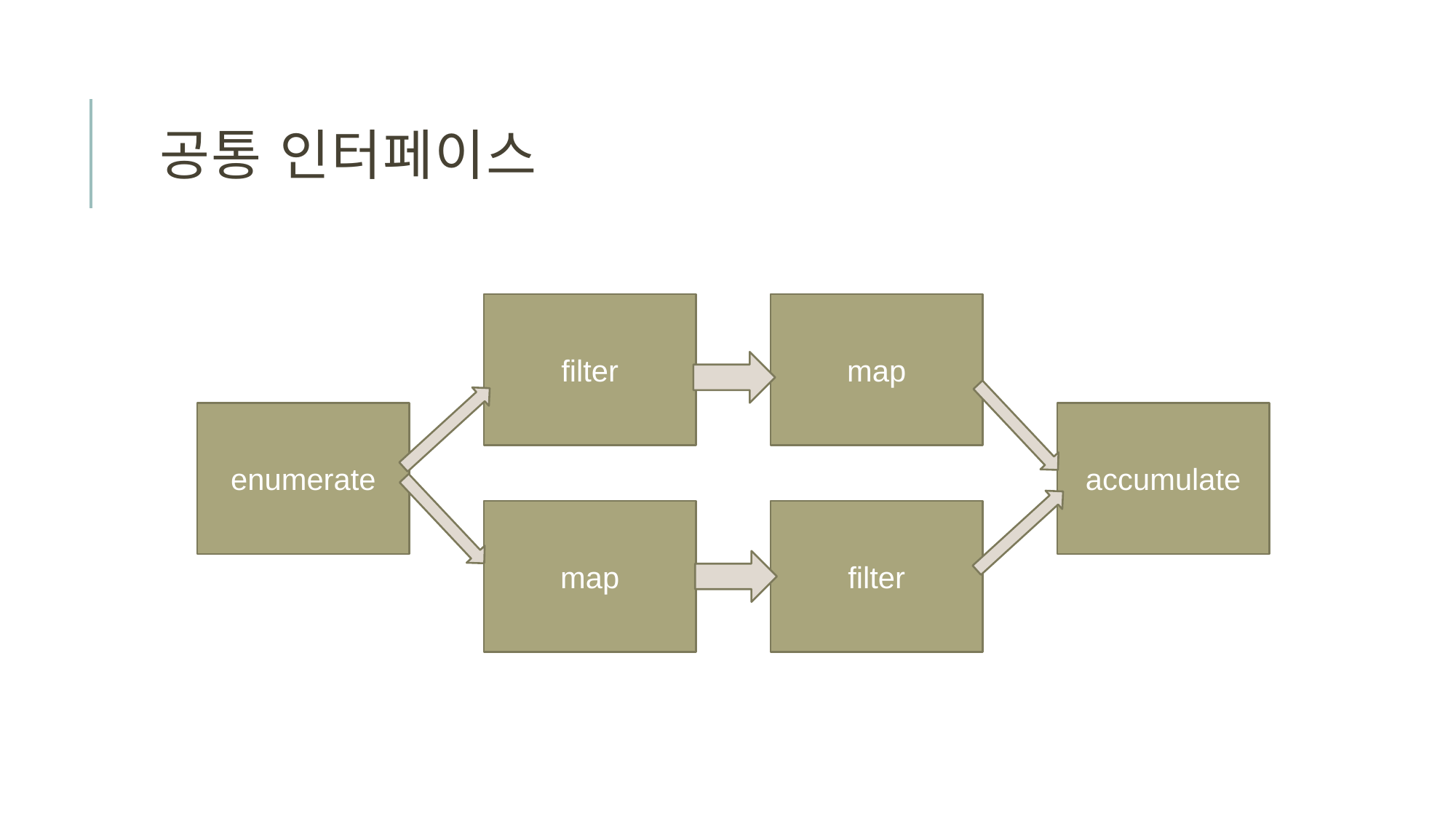

# 공통 인터페이스
filter
map

enumerate
accumulate

map
filter